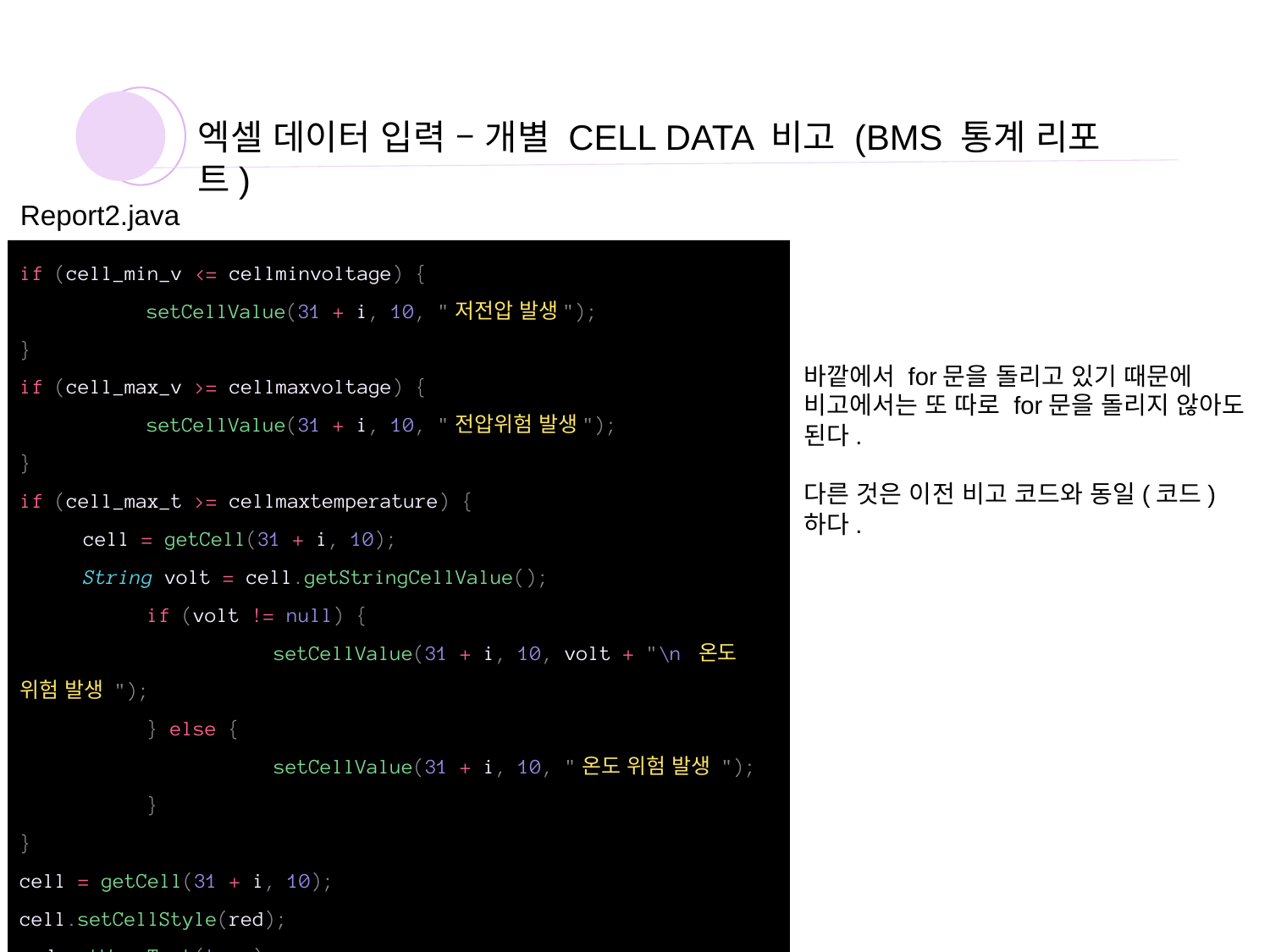

엑셀 데이터 입력 – 개별 CELL DATA 비고 (BMS 통계 리포트)
Report2.java
if (cell_min_v <= cellminvoltage) {
	setCellValue(31 + i, 10, "저전압 발생");
}
if (cell_max_v >= cellmaxvoltage) {
	setCellValue(31 + i, 10, "전압위험 발생");
}
if (cell_max_t >= cellmaxtemperature) {
cell = getCell(31 + i, 10);
String volt = cell.getStringCellValue();
	if (volt != null) {
		setCellValue(31 + i, 10, volt + "\n 온도 위험 발생 ");
	} else {
		setCellValue(31 + i, 10, "온도 위험 발생 ");
	}
}
cell = getCell(31 + i, 10);
cell.setCellStyle(red);
red.setWrapText(true);
바깥에서 for문을 돌리고 있기 때문에
비고에서는 또 따로 for문을 돌리지 않아도 된다.

다른 것은 이전 비고 코드와 동일(코드)하다.